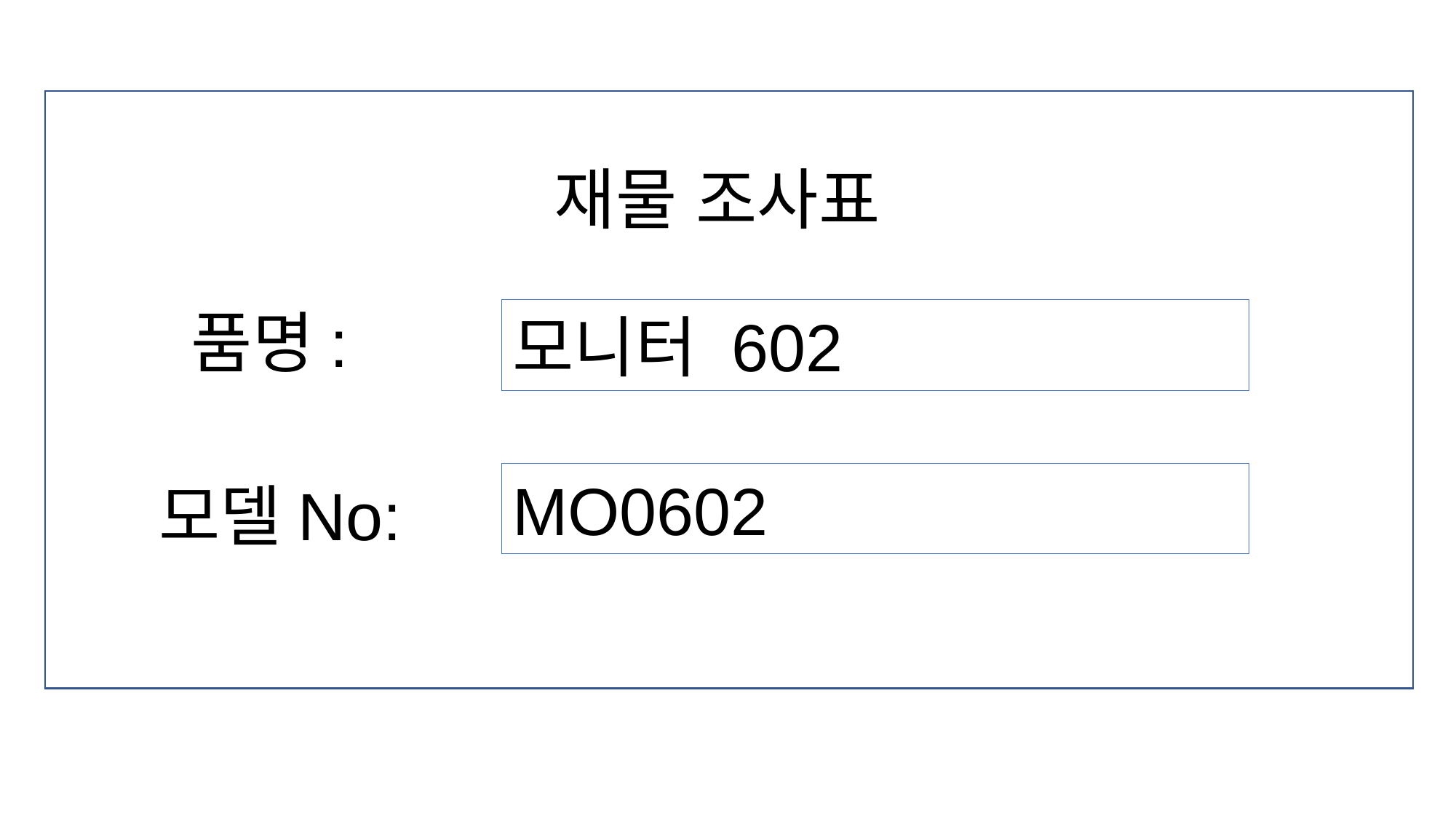

재물 조사표
품명:
모니터 602
MO0602
모델No: